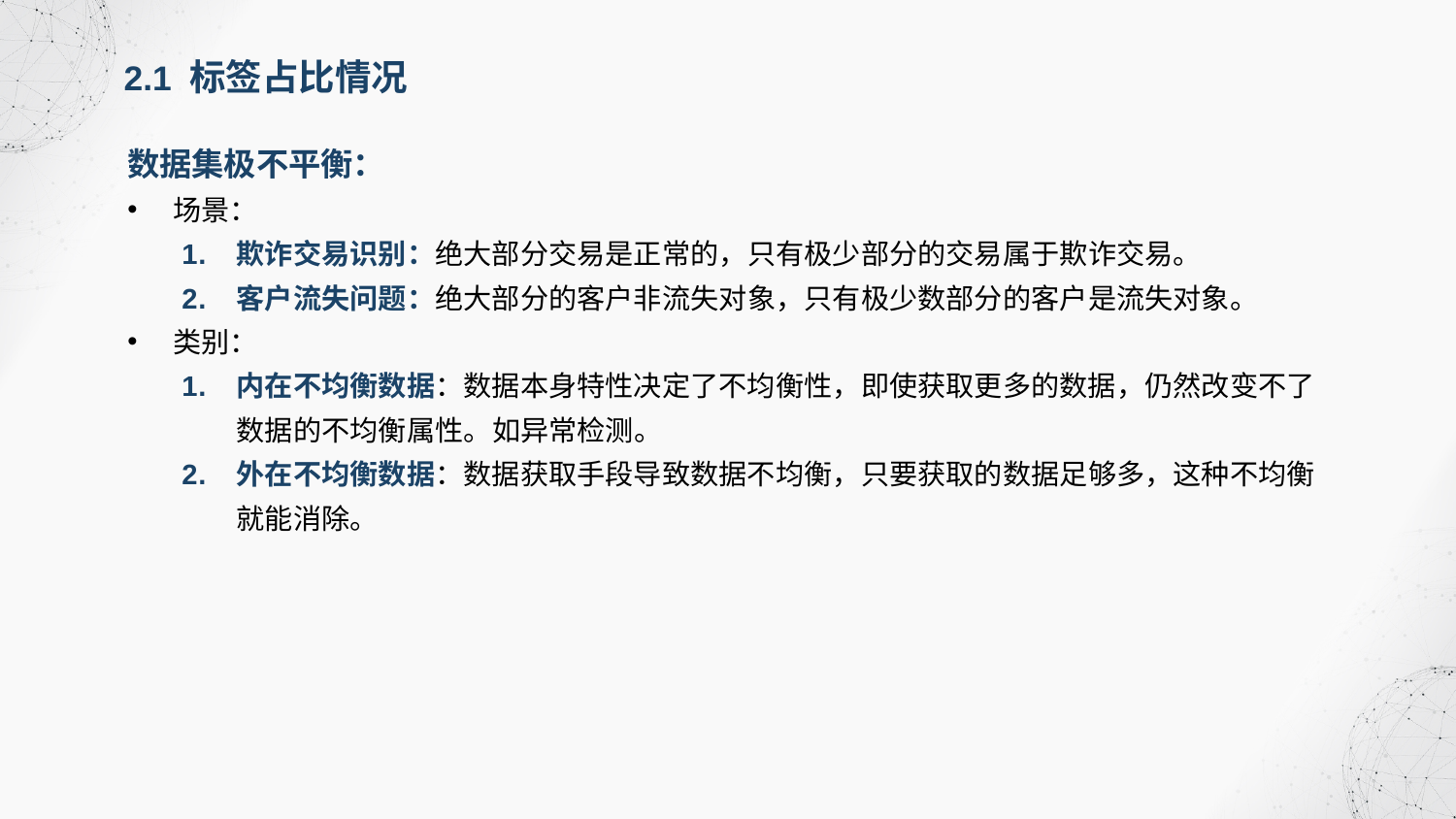

2.1 标签占比情况
数据集极不平衡：
场景：
欺诈交易识别：绝大部分交易是正常的，只有极少部分的交易属于欺诈交易。
客户流失问题：绝大部分的客户非流失对象，只有极少数部分的客户是流失对象。
类别：
内在不均衡数据：数据本身特性决定了不均衡性，即使获取更多的数据，仍然改变不了数据的不均衡属性。如异常检测。
外在不均衡数据：数据获取手段导致数据不均衡，只要获取的数据足够多，这种不均衡就能消除。